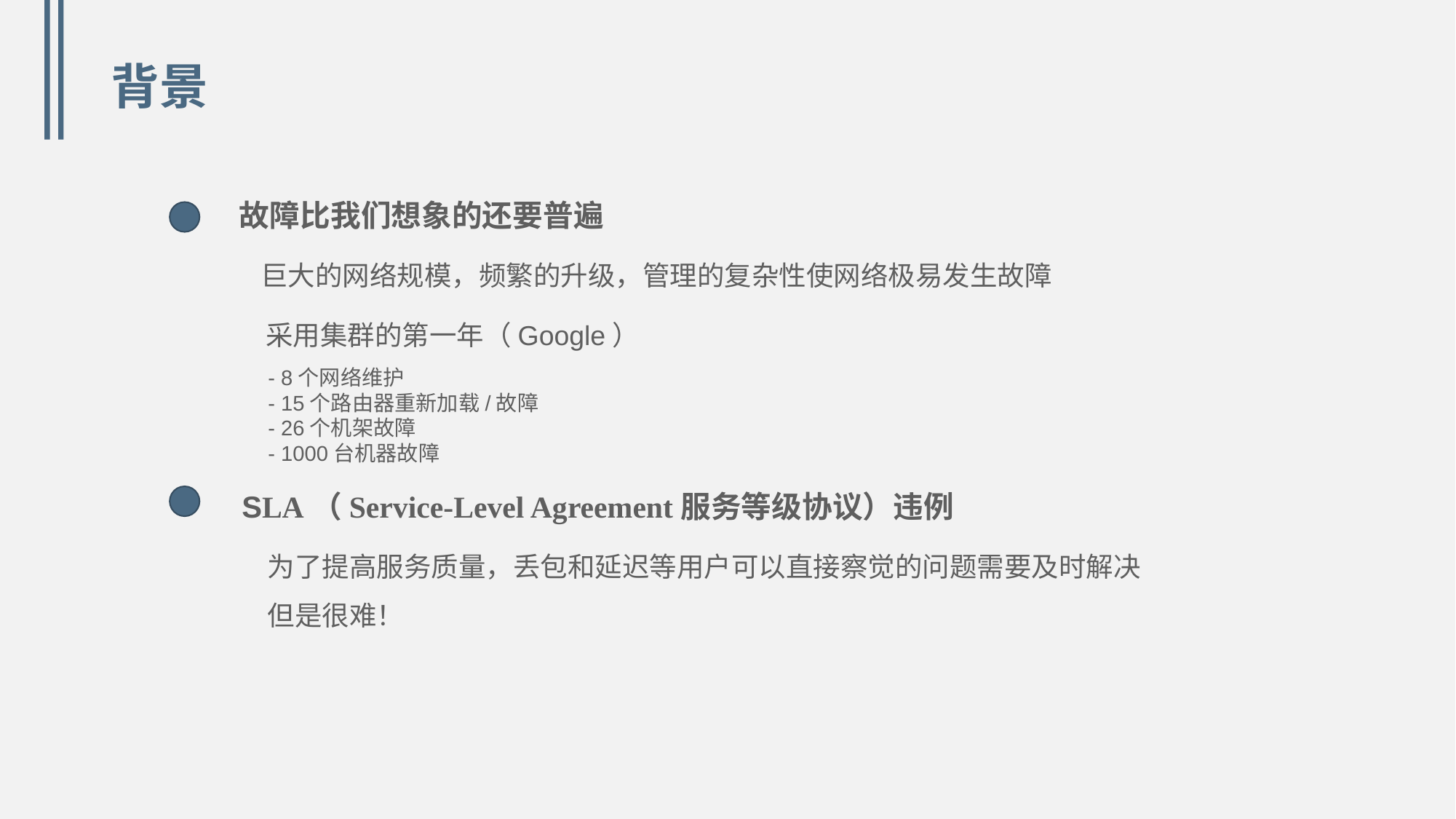

背景
故障比我们想象的还要普遍

  巨大的网络规模，频繁的升级，管理的复杂性使网络极易发生故障
 采用集群的第一年（Google）
  - 8个网络维护
  - 15个路由器重新加载/故障
  - 26个机架故障
  - 1000台机器故障
SLA（Service-Level Agreement服务等级协议）违例

  为了提高服务质量，丢包和延迟等用户可以直接察觉的问题需要及时解决
  但是很难！